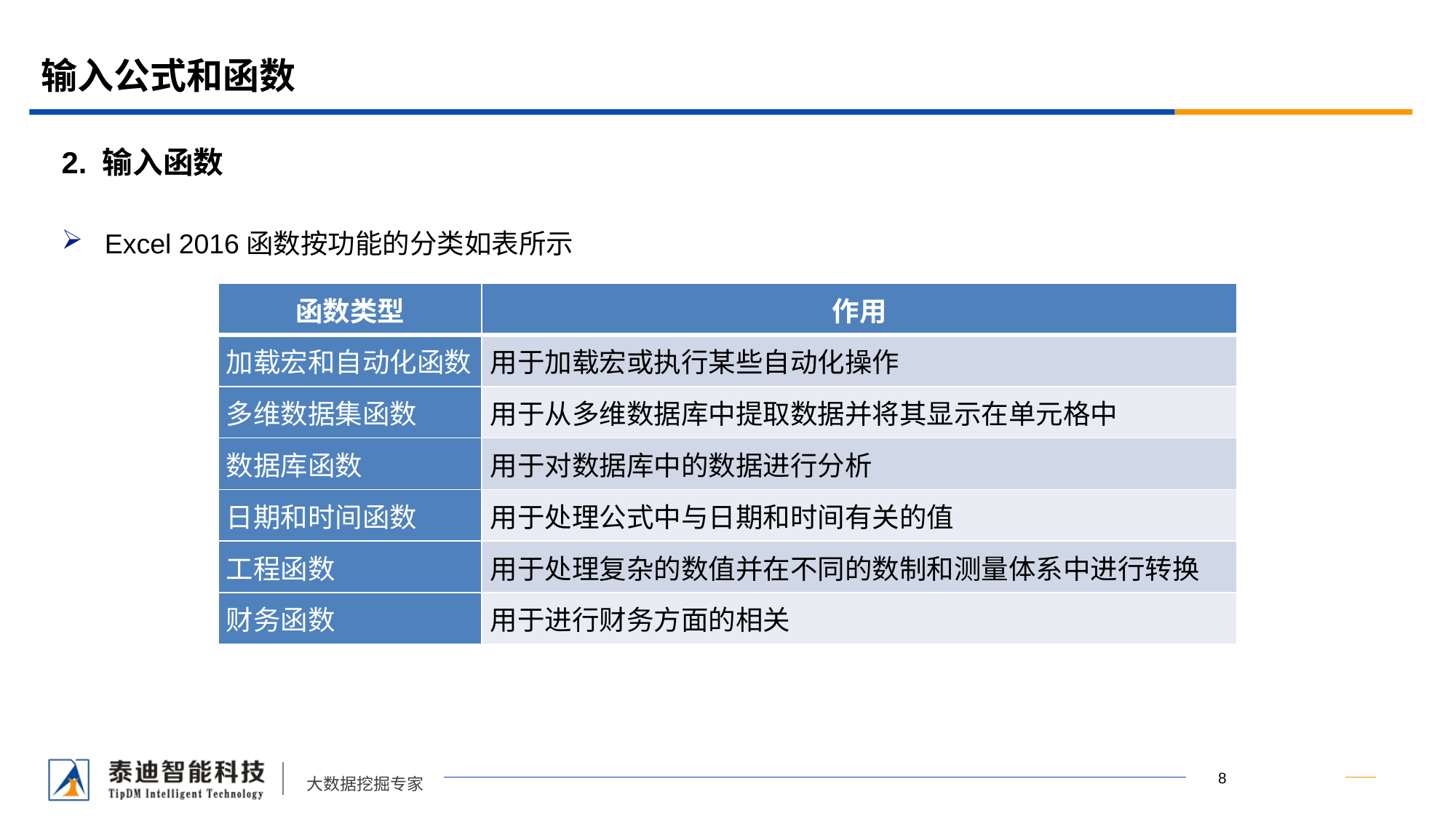

# 输入公式和函数
2. 输入函数
Excel 2016函数按功能的分类如表所示
| 函数类型 | 作用 |
| --- | --- |
| 加载宏和自动化函数 | 用于加载宏或执行某些自动化操作 |
| 多维数据集函数 | 用于从多维数据库中提取数据并将其显示在单元格中 |
| 数据库函数 | 用于对数据库中的数据进行分析 |
| 日期和时间函数 | 用于处理公式中与日期和时间有关的值 |
| 工程函数 | 用于处理复杂的数值并在不同的数制和测量体系中进行转换 |
| 财务函数 | 用于进行财务方面的相关 |